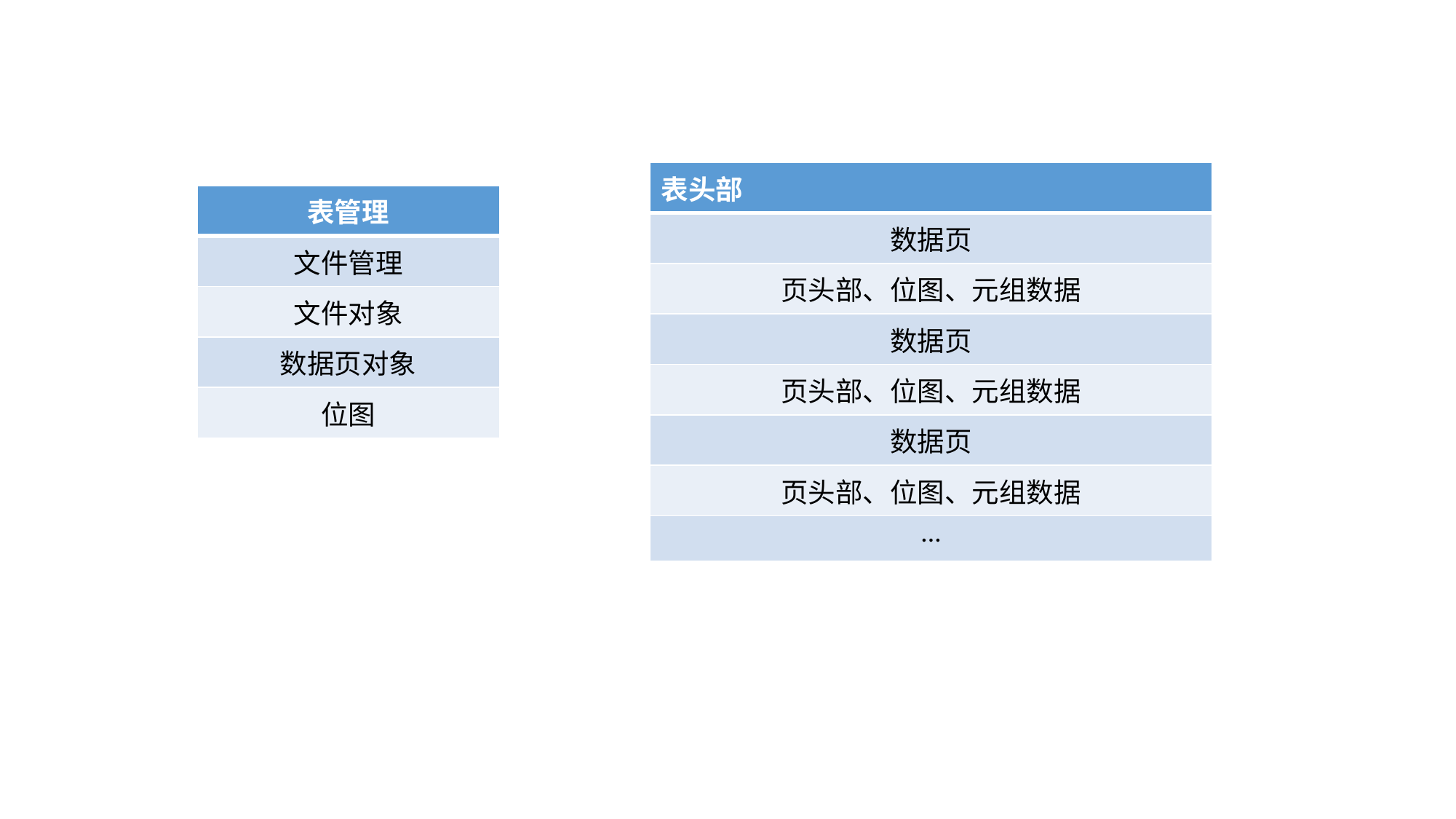

| 表头部 |
| --- |
| 数据页 |
| 页头部、位图、元组数据 |
| 数据页 |
| 页头部、位图、元组数据 |
| 数据页 |
| 页头部、位图、元组数据 |
| ... |
| 表管理 |
| --- |
| 文件管理 |
| 文件对象 |
| 数据页对象 |
| 位图 |